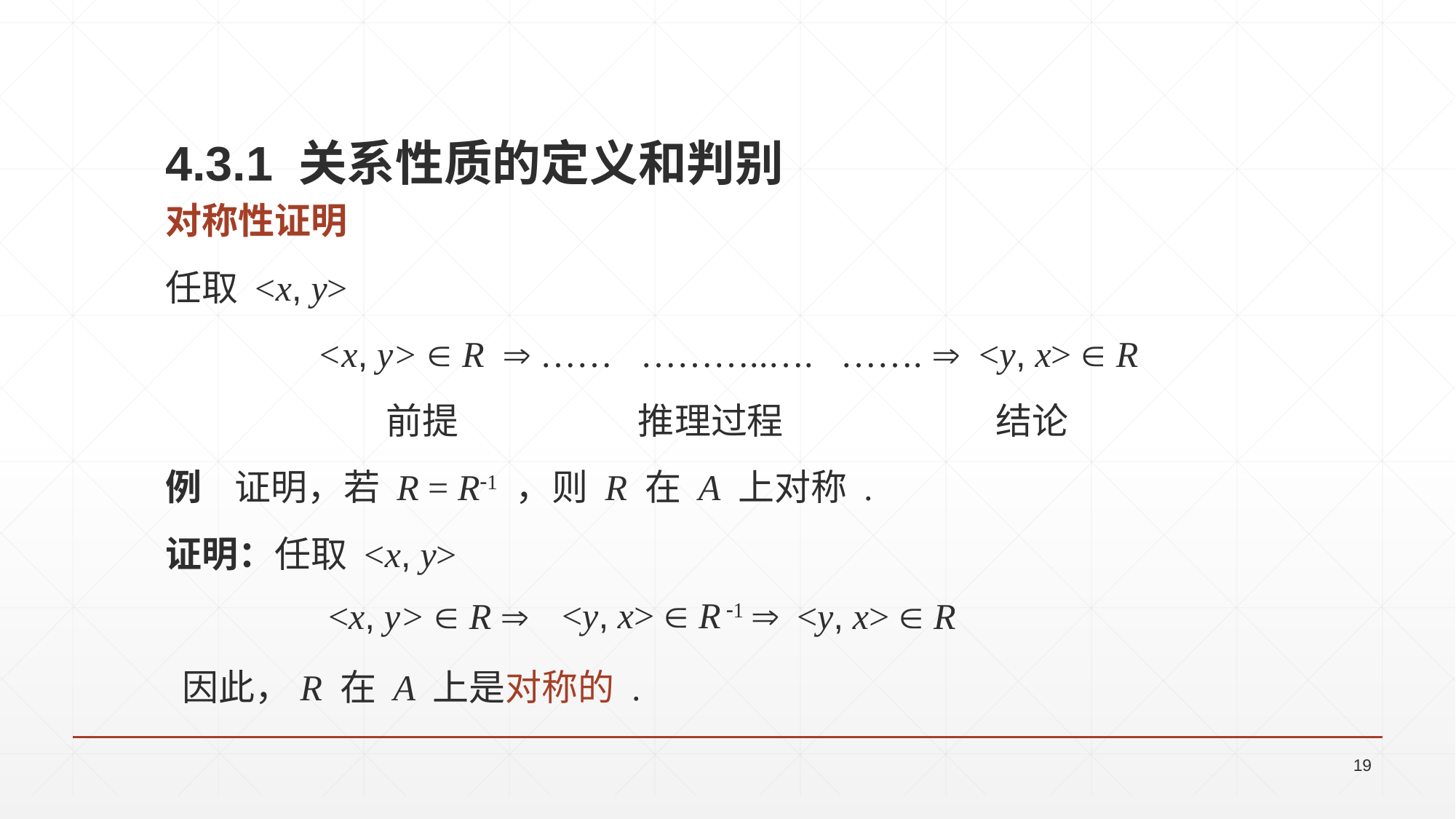

4.3.1 关系性质的定义和判别
对称性证明
任取 <x, y>
<x, y> ∈ R  ⇒ ……   ………..….   ……. ⇒  <y, x> ∈ R
前提                      推理过程                          结论
例    证明，若 R = R−1 ，则 R 在 A 上对称 .
证明：任取 <x, y>

 因此，R 在 A 上是对称的 .

<y, x> ∈ R −1 ⇒
<x, y> ∈ R ⇒
<y, x> ∈ R
19